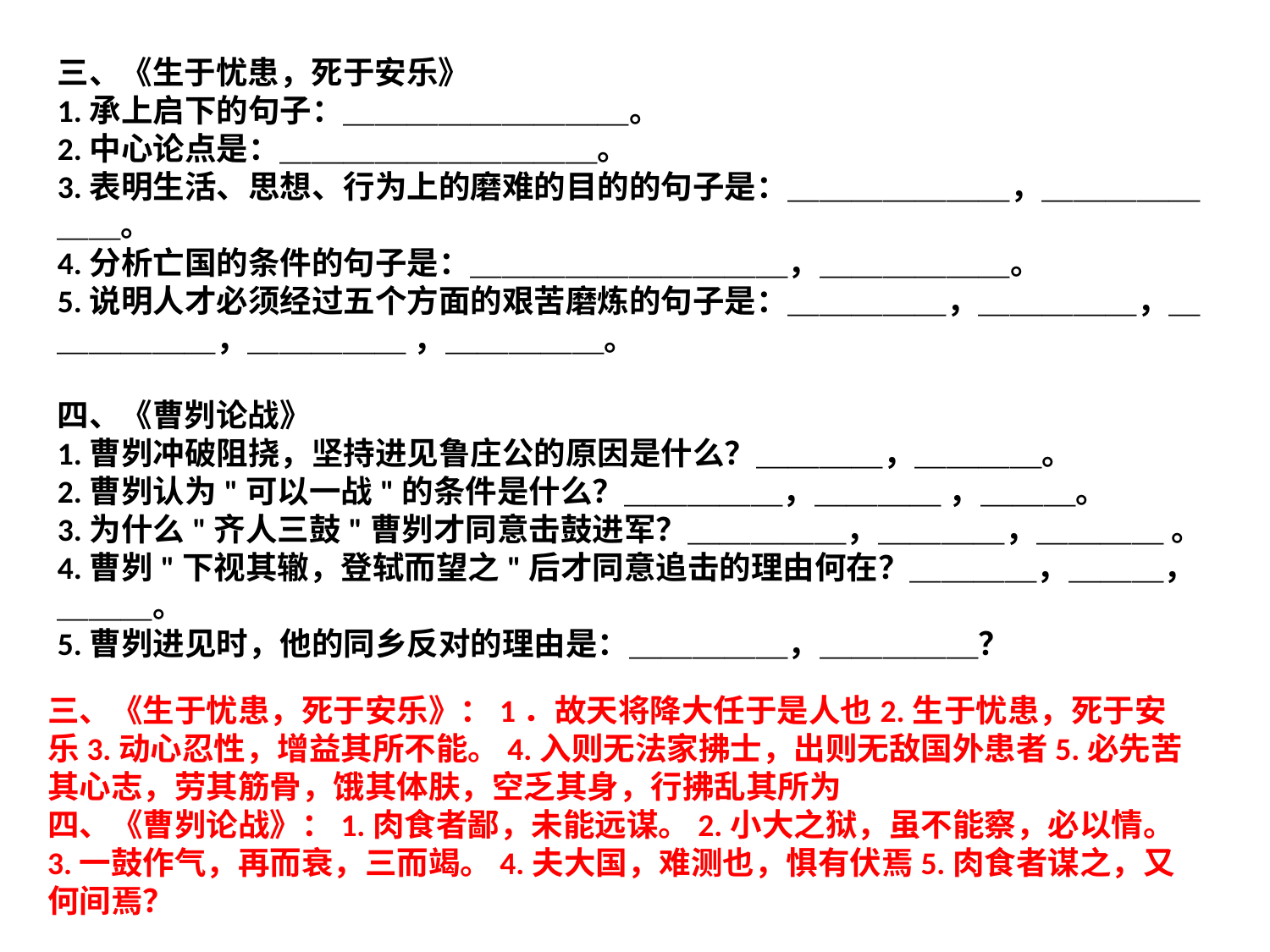

三、《生于忧患，死于安乐》
1.承上启下的句子：＿＿＿＿＿＿＿＿＿。
2.中心论点是：＿＿＿＿＿＿＿＿＿＿。
3.表明生活、思想、行为上的磨难的目的的句子是：＿＿＿＿＿＿＿，＿＿＿＿＿＿＿。
4.分析亡国的条件的句子是：＿＿＿＿＿＿＿＿＿＿，＿＿＿＿＿＿。
5.说明人才必须经过五个方面的艰苦磨炼的句子是：＿＿＿＿＿，＿＿＿＿＿，＿＿＿＿＿＿，＿＿＿＿＿ ，＿＿＿＿＿。

四、《曹刿论战》
1.曹刿冲破阻挠，坚持进见鲁庄公的原因是什么？＿＿＿＿，＿＿＿＿。
2.曹刿认为"可以一战"的条件是什么？＿＿＿＿＿，＿＿＿＿ ，＿＿＿。
3.为什么"齐人三鼓"曹刿才同意击鼓进军？＿＿＿＿＿，＿＿＿＿，＿＿＿＿ 。
4.曹刿"下视其辙，登轼而望之"后才同意追击的理由何在？＿＿＿＿，＿＿＿，＿＿＿。
5.曹刿进见时，他的同乡反对的理由是：＿＿＿＿＿，＿＿＿＿＿？

三、《生于忧患，死于安乐》：1．故天将降大任于是人也2.生于忧患，死于安乐3.动心忍性，增益其所不能。4.入则无法家拂士，出则无敌国外患者5.必先苦其心志，劳其筋骨，饿其体肤，空乏其身，行拂乱其所为
四、《曹刿论战》：1.肉食者鄙，未能远谋。2.小大之狱，虽不能察，必以情。3.一鼓作气，再而衰，三而竭。4.夫大国，难测也，惧有伏焉5.肉食者谋之，又何间焉？